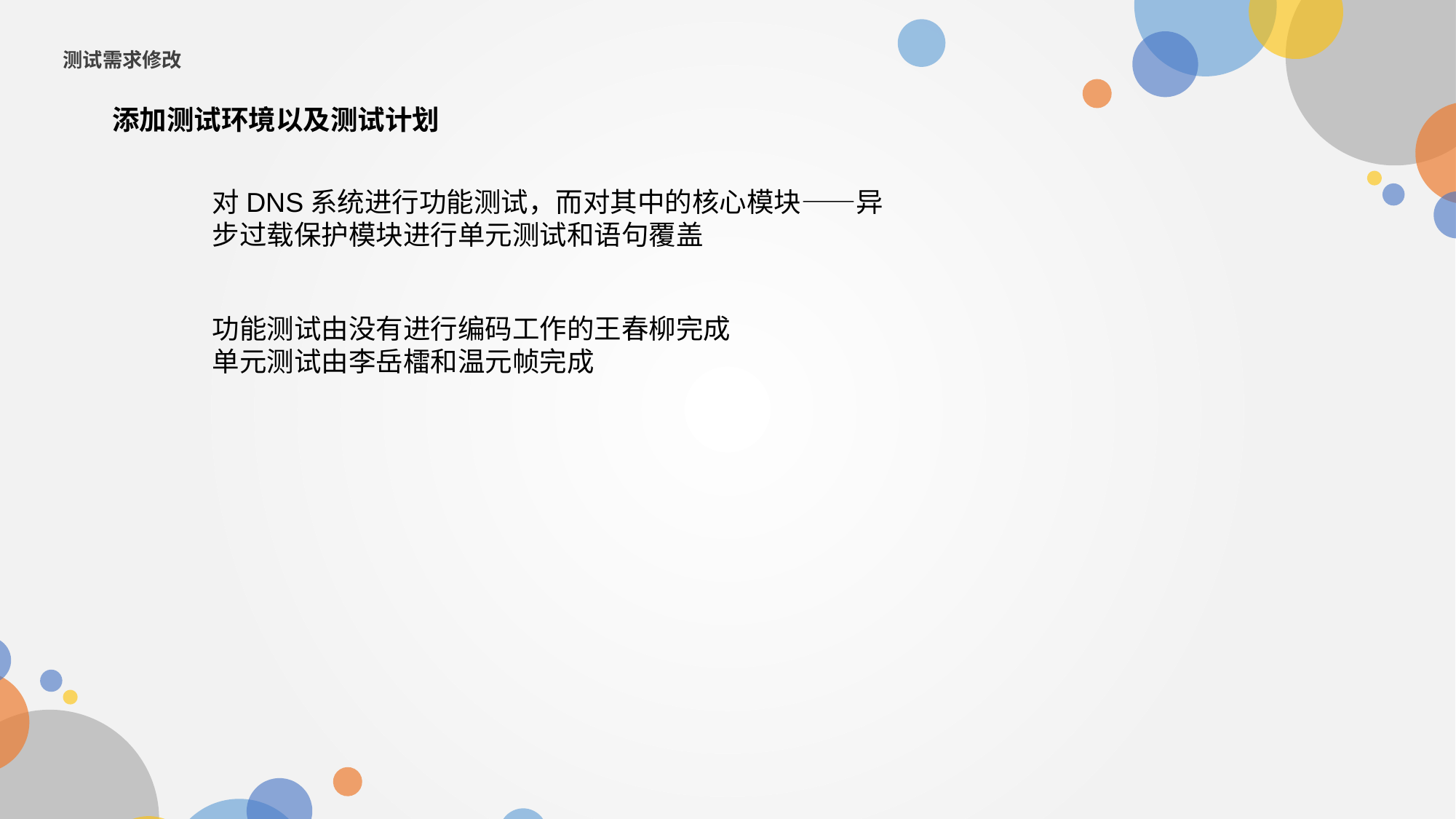

测试需求修改
添加测试环境以及测试计划
对DNS系统进行功能测试，而对其中的核心模块——异步过载保护模块进行单元测试和语句覆盖
功能测试由没有进行编码工作的王春柳完成
单元测试由李岳檑和温元帧完成